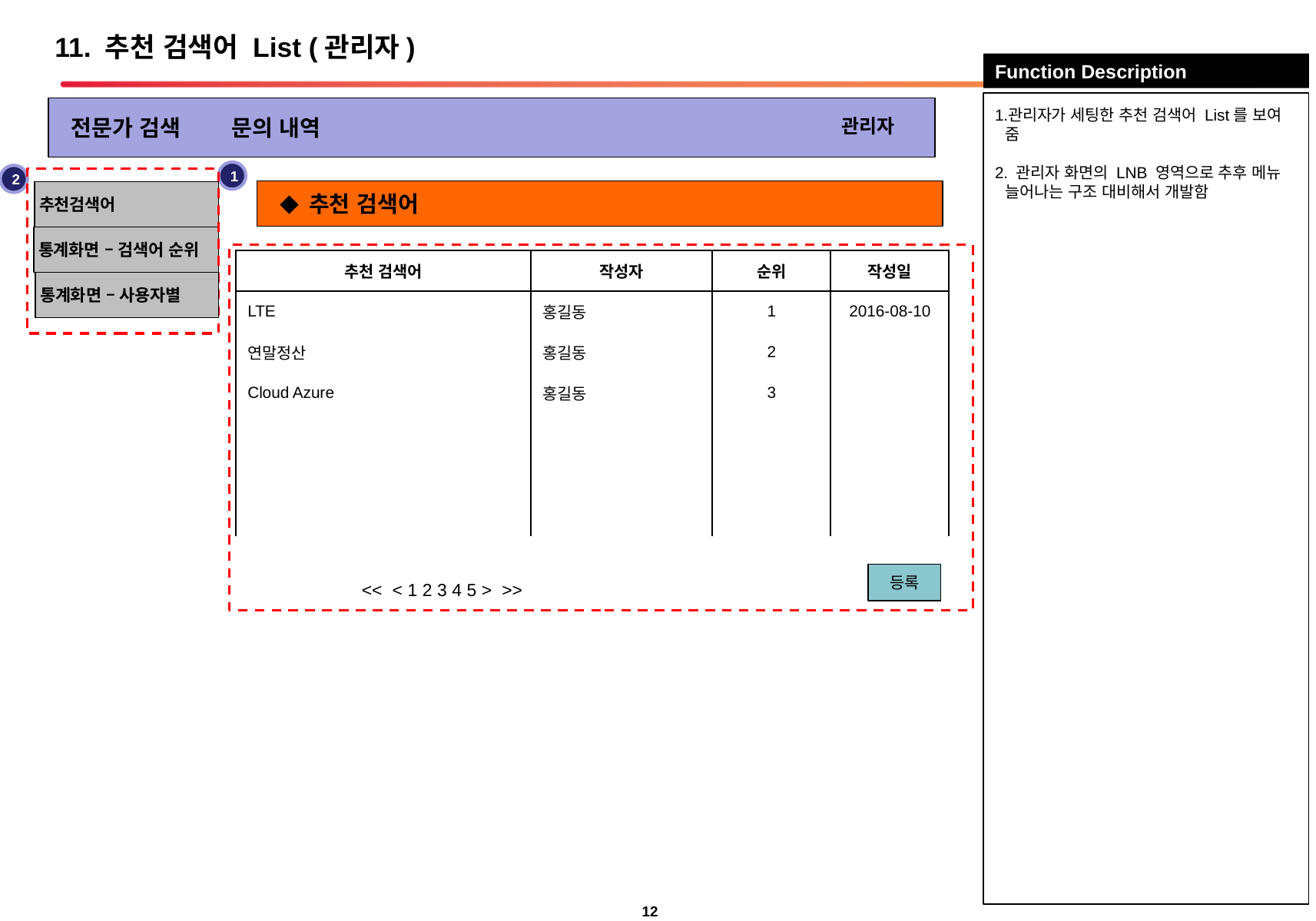

# 11. 추천 검색어 List (관리자)
Function Description

전문가 검색        문의 내역
관리자가 세팅한 추천 검색어 List를 보여 줌
 관리자 화면의 LNB 영역으로 추후 메뉴 늘어나는 구조 대비해서 개발함
관리자
1
2

◆ 추천 검색어
추천검색어
통계화면 – 검색어 순위

| 추천 검색어 | 작성자 | 순위 | 작성일 |
| --- | --- | --- | --- |
| LTE | 홍길동 | 1 | 2016-08-10 |
| 연말정산 | 홍길동 | 2 |  |
| Cloud Azure | 홍길동 | 3 |  |
|  |  |  |  |
|  |  |  |  |
|  |  |  |  |
통계화면 – 사용자별
등록
<<  < 1 2 3 4 5 >  >>